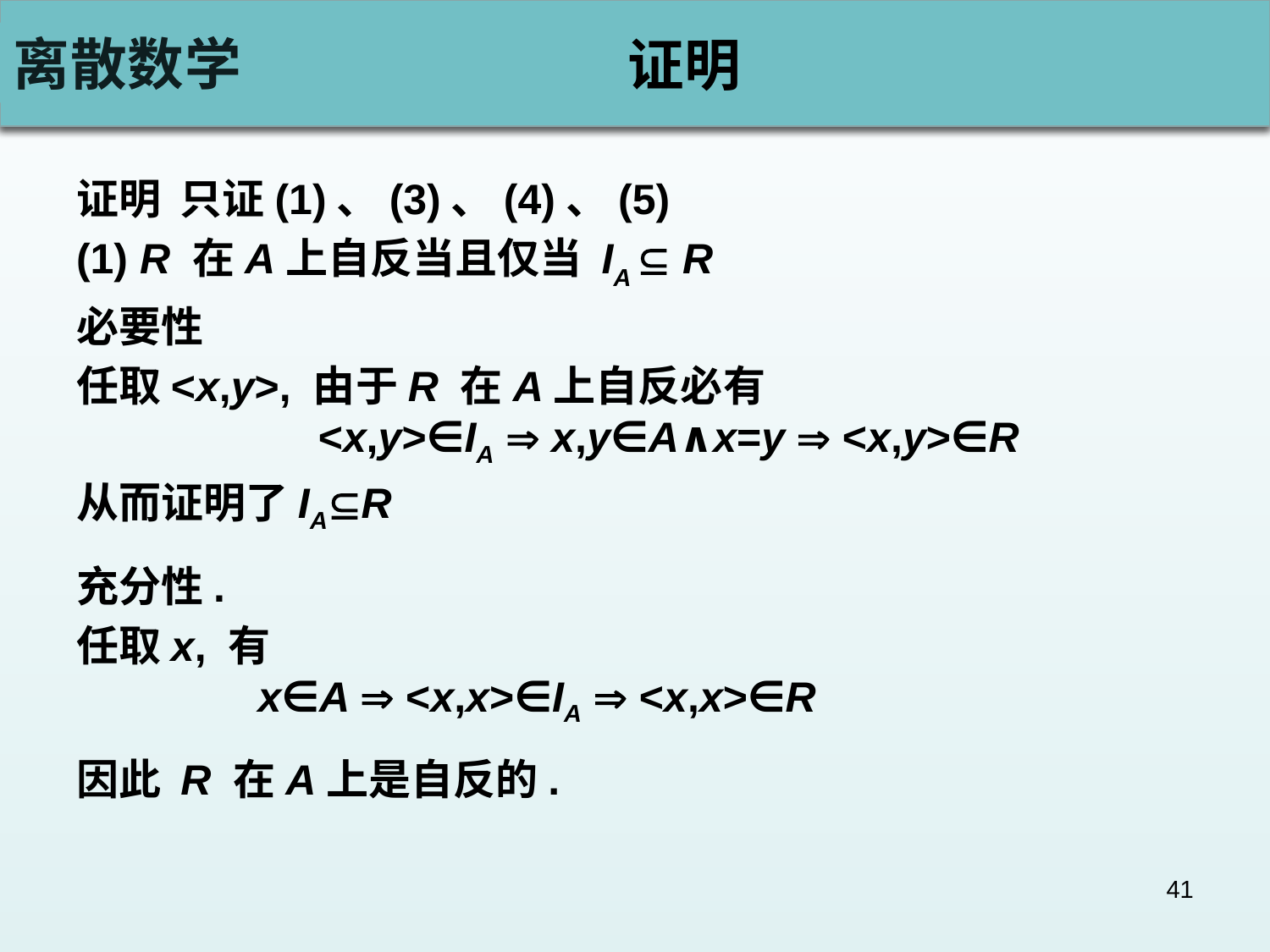

# 证明
证明  只证(1)、(3)、(4)、(5)
(1) R 在A上自反当且仅当 IA ⊆ R
必要性
任取<x,y>, 由于R 在A上自反必有
	      <x,y>∈IA ⇒ x,y∈A∧x=y ⇒ <x,y>∈R
从而证明了IA⊆R
充分性.
任取x, 有
             x∈A ⇒ <x,x>∈IA ⇒ <x,x>∈R
因此 R 在A上是自反的.
41